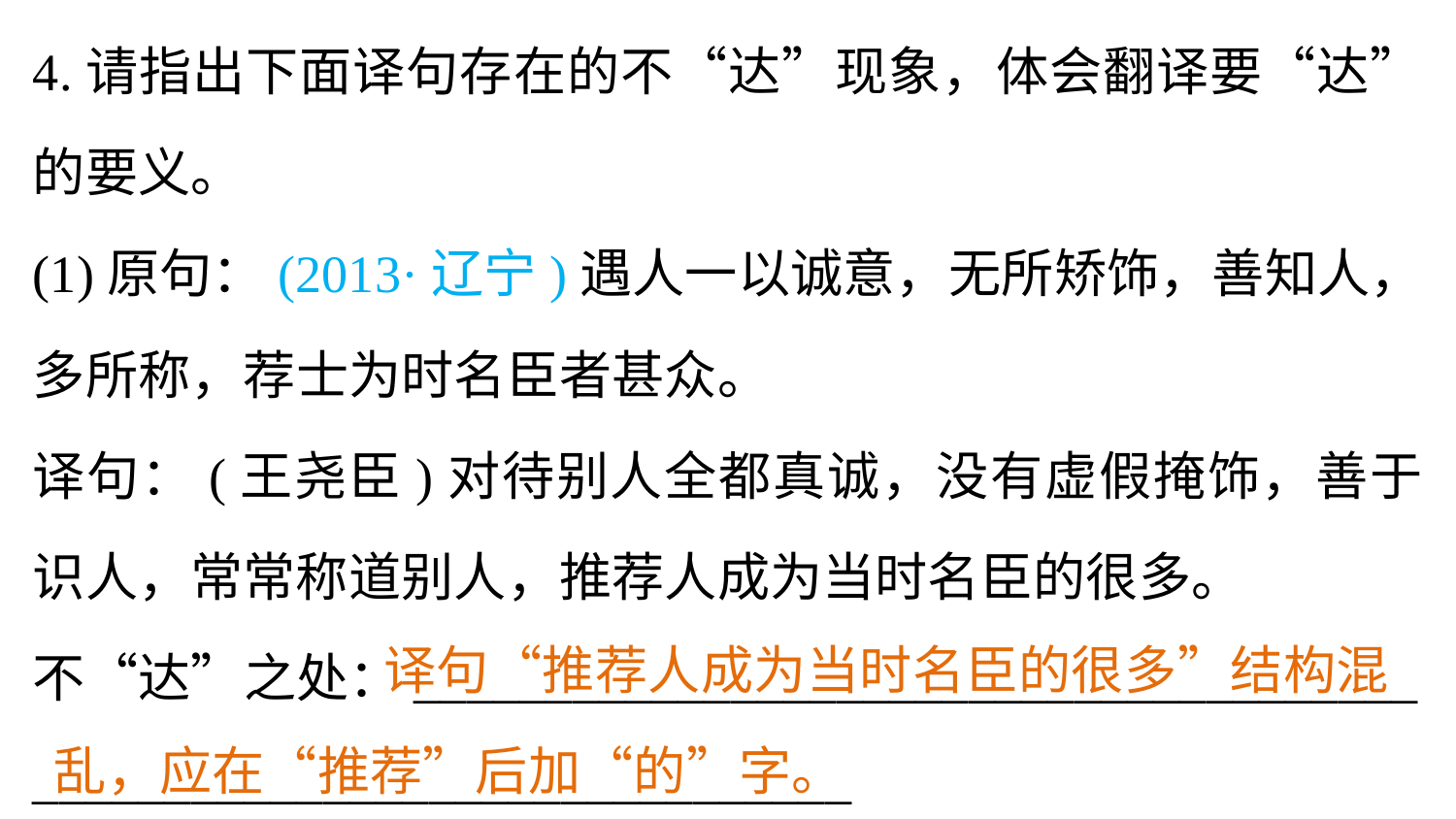

4.请指出下面译句存在的不“达”现象，体会翻译要“达”的要义。
(1)原句：(2013·辽宁)遇人一以诚意，无所矫饰，善知人，多所称，荐士为时名臣者甚众。
译句：(王尧臣)对待别人全都真诚，没有虚假掩饰，善于识人，常常称道别人，推荐人成为当时名臣的很多。
不“达”之处：______________________________________
_______________________________
                          译句“推荐人成为当时名臣的很多”结构混乱，应在“推荐”后加“的”字。